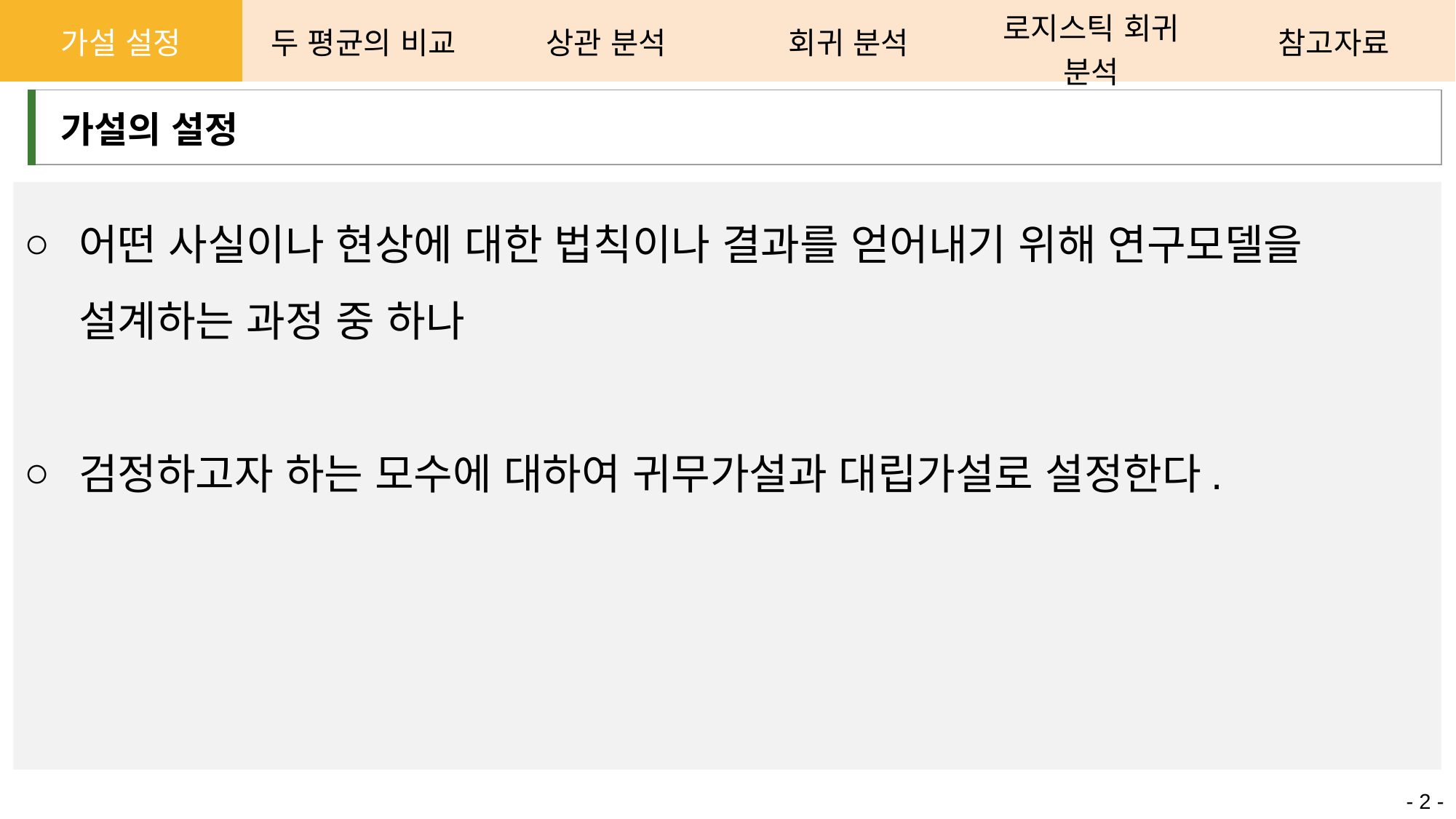

| 가설 설정 | 두 평균의 비교 | 상관 분석 | 회귀 분석 | 로지스틱 회귀 분석 | 참고자료 |
| --- | --- | --- | --- | --- | --- |
| 가설의 설정 |
| --- |
어떤 사실이나 현상에 대한 법칙이나 결과를 얻어내기 위해 연구모델을 설계하는 과정 중 하나

검정하고자 하는 모수에 대하여 귀무가설과 대립가설로 설정한다.
- 2 -